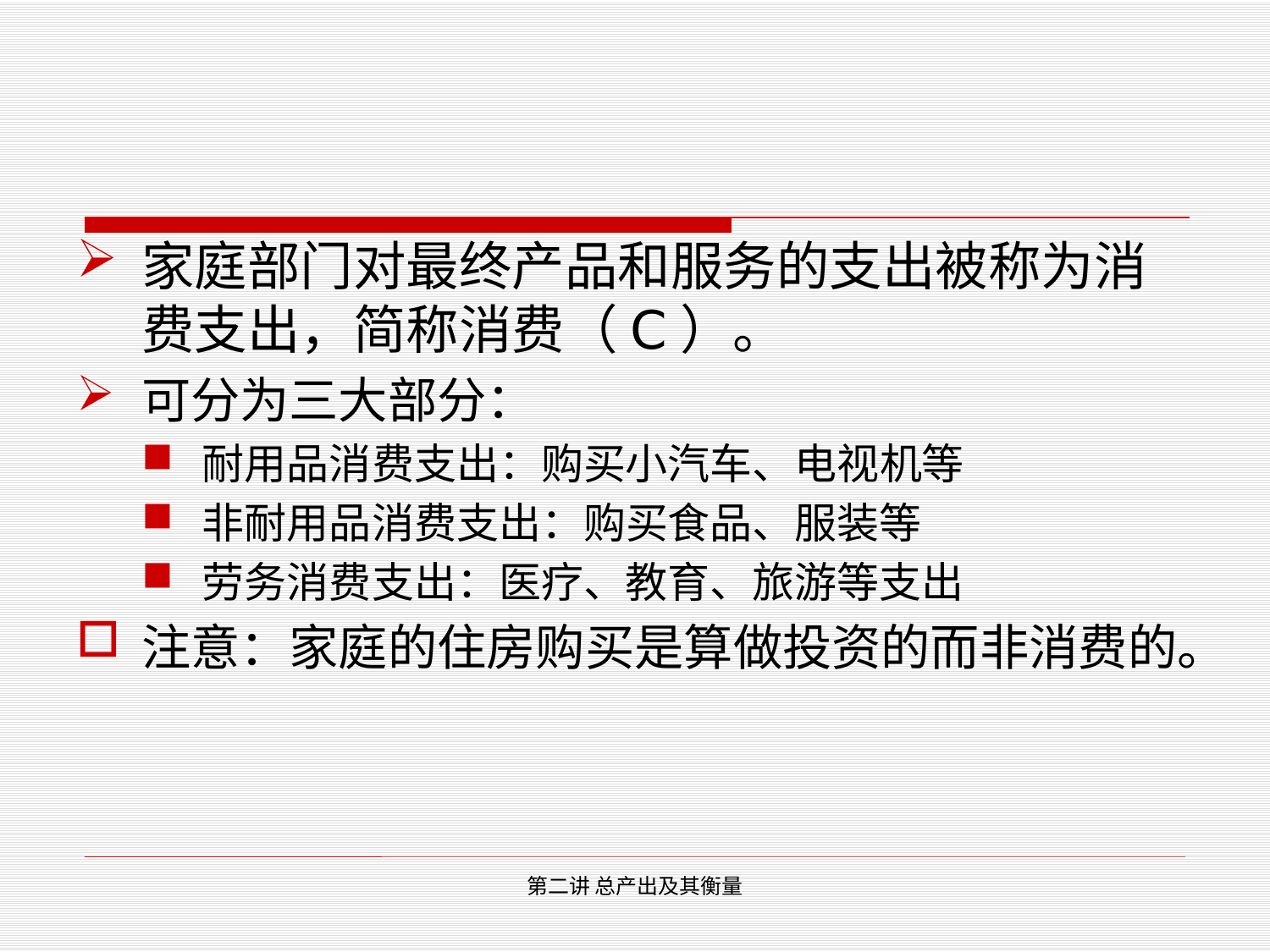

家庭部门对最终产品和服务的支出被称为消费支出，简称消费（C）。
可分为三大部分：
耐用品消费支出：购买小汽车、电视机等
非耐用品消费支出：购买食品、服装等
劳务消费支出：医疗、教育、旅游等支出
注意：家庭的住房购买是算做投资的而非消费的。
第二讲 总产出及其衡量